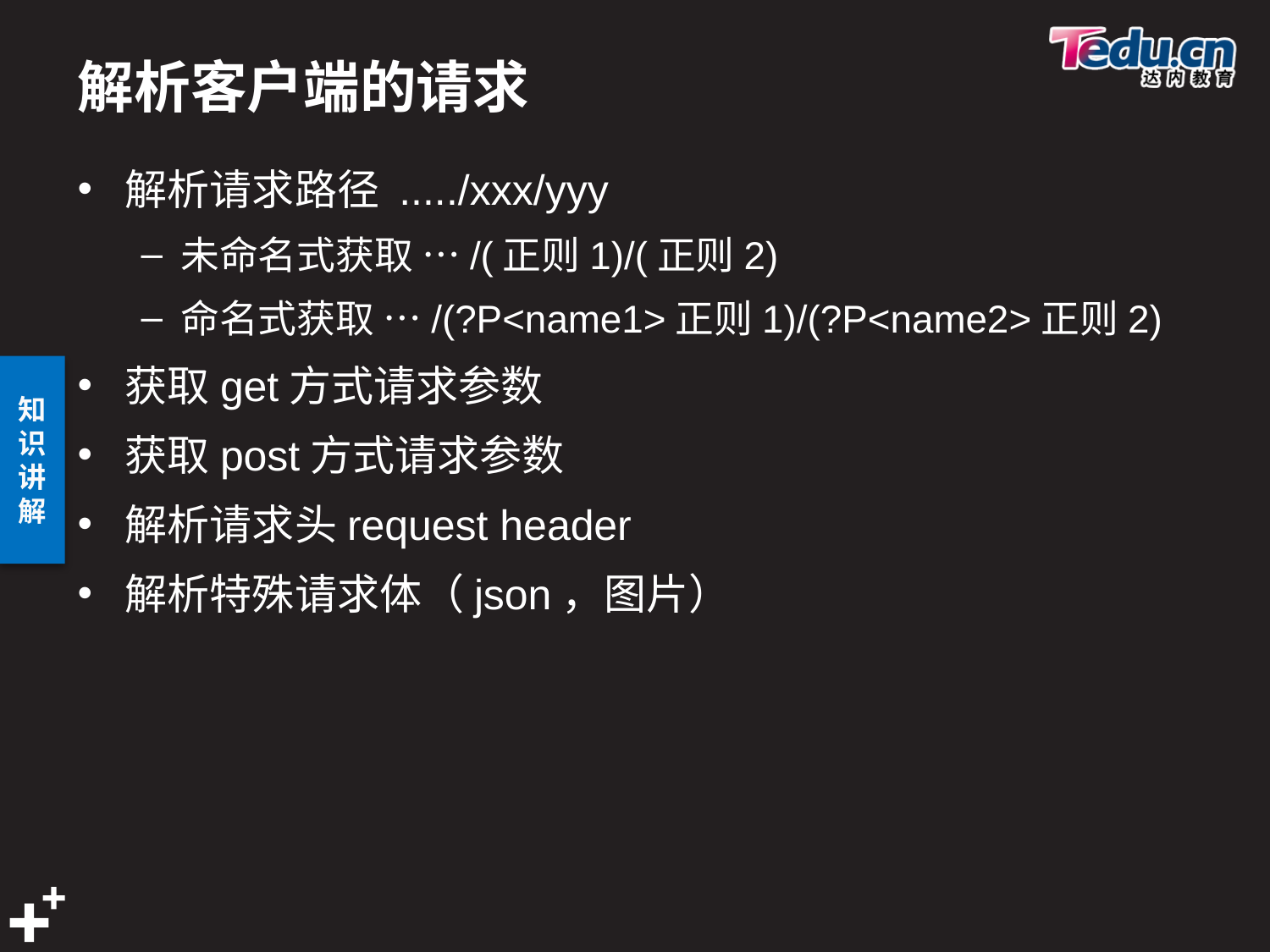

# 解析客户端的请求
解析请求路径 ...../xxx/yyy
未命名式获取 …/(正则1)/(正则2)
命名式获取 …/(?P<name1>正则1)/(?P<name2>正则2)
获取get方式请求参数
获取post方式请求参数
解析请求头request header
解析特殊请求体（json，图片）